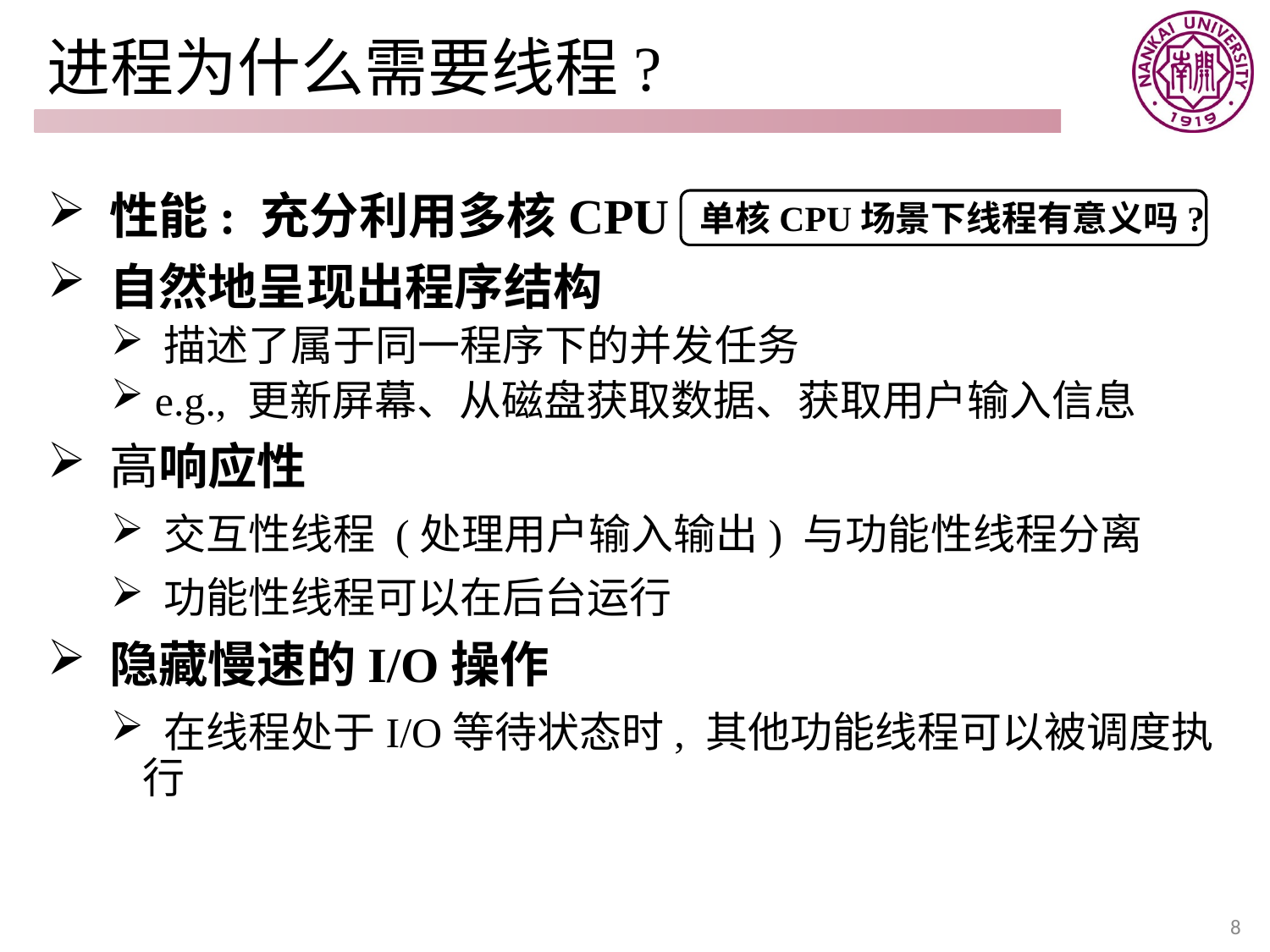

# 进程为什么需要线程?
 性能: 充分利用多核CPU
 自然地呈现出程序结构
 描述了属于同一程序下的并发任务
 e.g., 更新屏幕、从磁盘获取数据、获取用户输入信息
 高响应性
 交互性线程 (处理用户输入输出) 与功能性线程分离
 功能性线程可以在后台运行
 隐藏慢速的I/O操作
 在线程处于I/O等待状态时, 其他功能线程可以被调度执行

单核CPU场景下线程有意义吗?
8